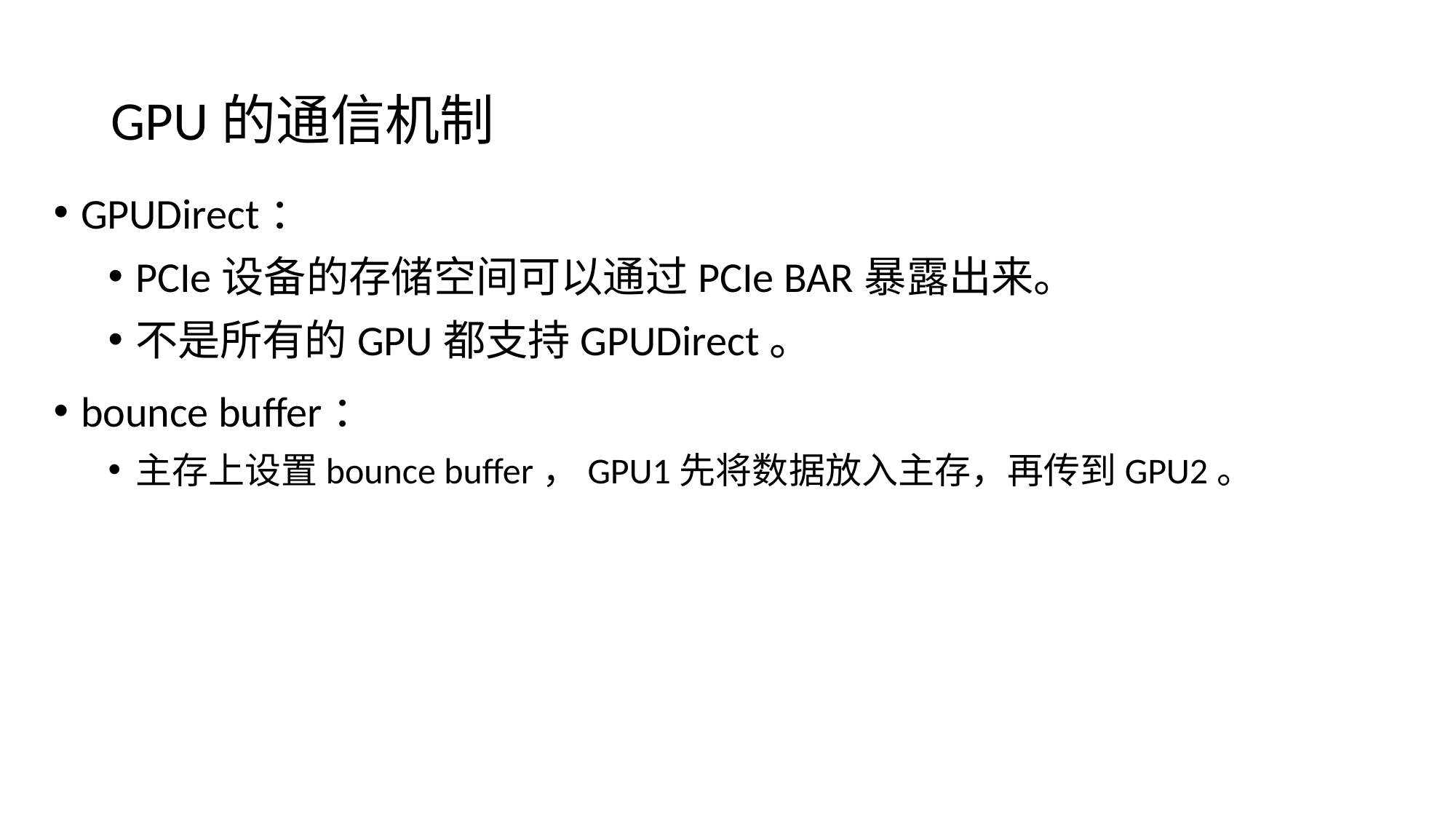

# GPU的通信机制
GPUDirect：
PCIe设备的存储空间可以通过PCIe BAR暴露出来。
不是所有的GPU都支持GPUDirect。
bounce buffer：
主存上设置bounce buffer，GPU1先将数据放入主存，再传到GPU2。